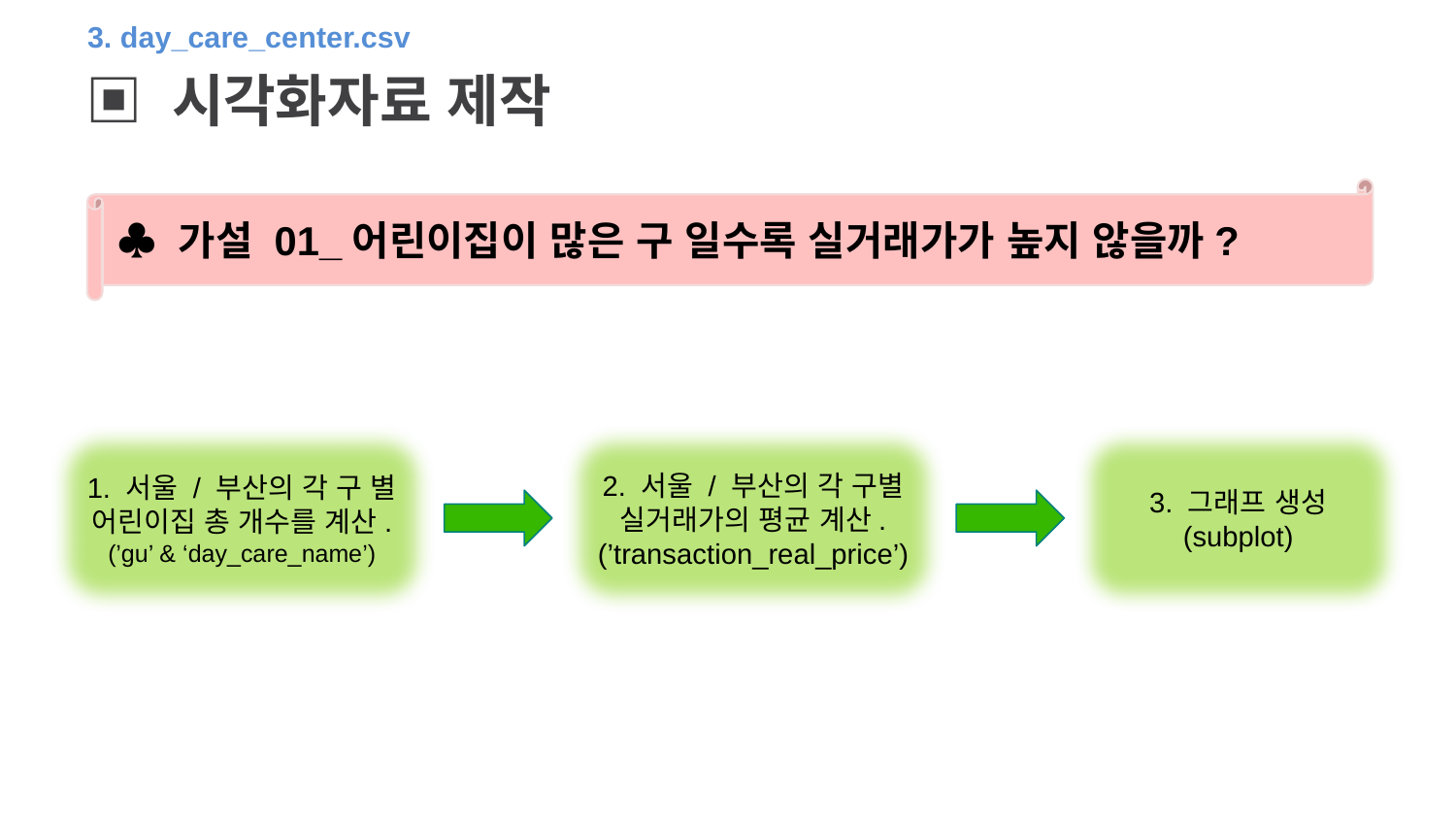

# 3. day_care_center.csv
▣ 시각화자료 제작
♣ 가설 01_어린이집이 많은 구 일수록 실거래가가 높지 않을까?
1. 서울 / 부산의 각 구 별
어린이집 총 개수를 계산.
(’gu’ & ‘day_care_name’)
2. 서울 / 부산의 각 구별
실거래가의 평균 계산.
(’transaction_real_price’)
3. 그래프 생성
(subplot)